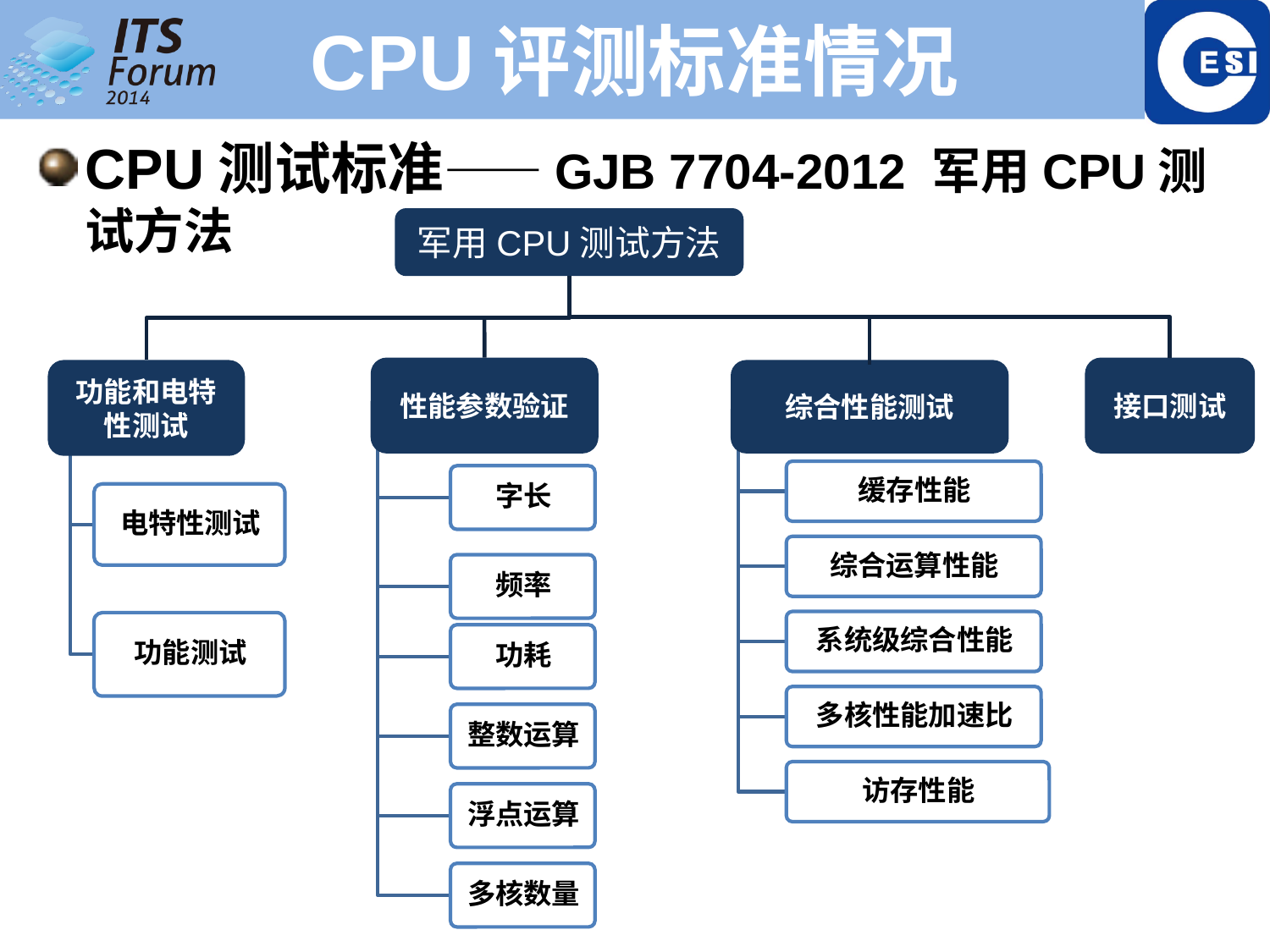

# CPU评测标准情况
CPU测试标准——GJB 7704-2012 军用CPU测试方法

军用CPU测试方法

电特性测试
功能测试
性能参数验证
接口测试
功能和电特性测试
综合性能测试

字长
频率
功耗
整数运算
浮点运算
多核数量

缓存性能
综合运算性能
系统级综合性能
多核性能加速比
访存性能